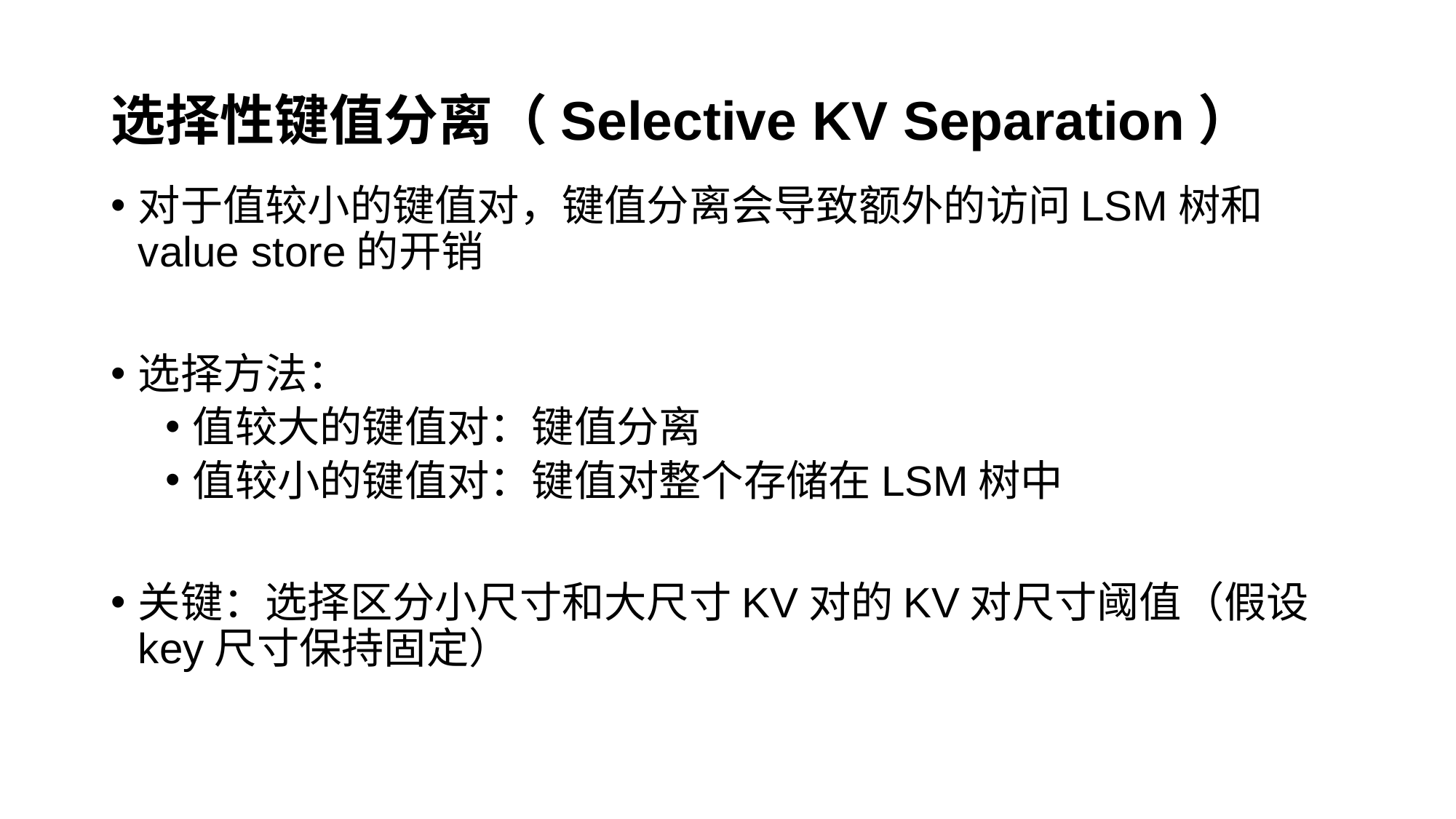

# 选择性键值分离（Selective KV Separation）
对于值较小的键值对，键值分离会导致额外的访问LSM树和value store的开销

选择方法：
值较大的键值对：键值分离
值较小的键值对：键值对整个存储在LSM树中

关键：选择区分小尺寸和大尺寸KV对的KV对尺寸阈值（假设key尺寸保持固定）